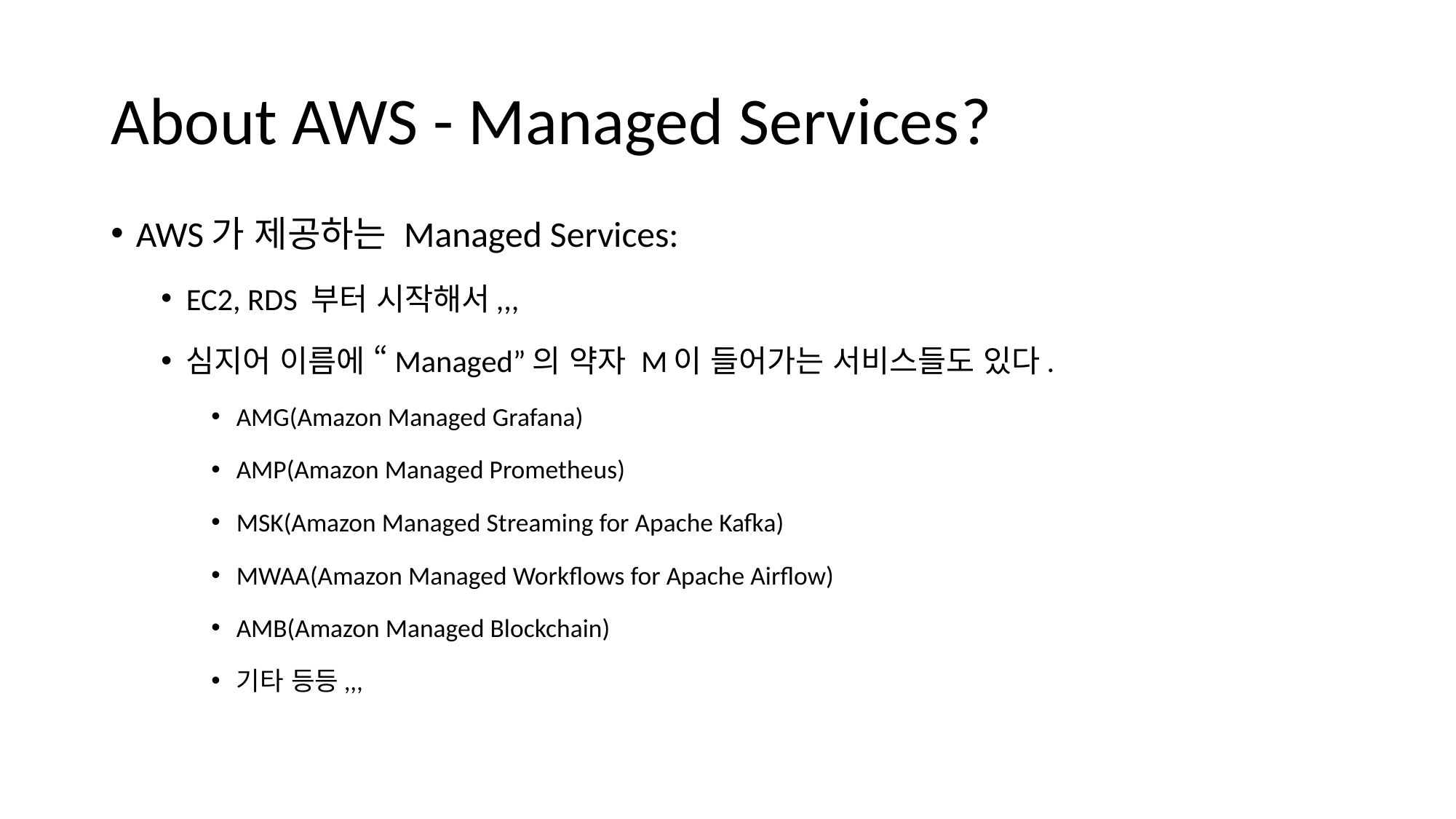

# About AWS - Managed Services?
AWS가 제공하는 Managed Services:
EC2, RDS 부터 시작해서,,,
심지어 이름에 “Managed”의 약자 M이 들어가는 서비스들도 있다.
AMG(Amazon Managed Grafana)
AMP(Amazon Managed Prometheus)
MSK(Amazon Managed Streaming for Apache Kafka)
MWAA(Amazon Managed Workflows for Apache Airflow)
AMB(Amazon Managed Blockchain)
기타 등등,,,